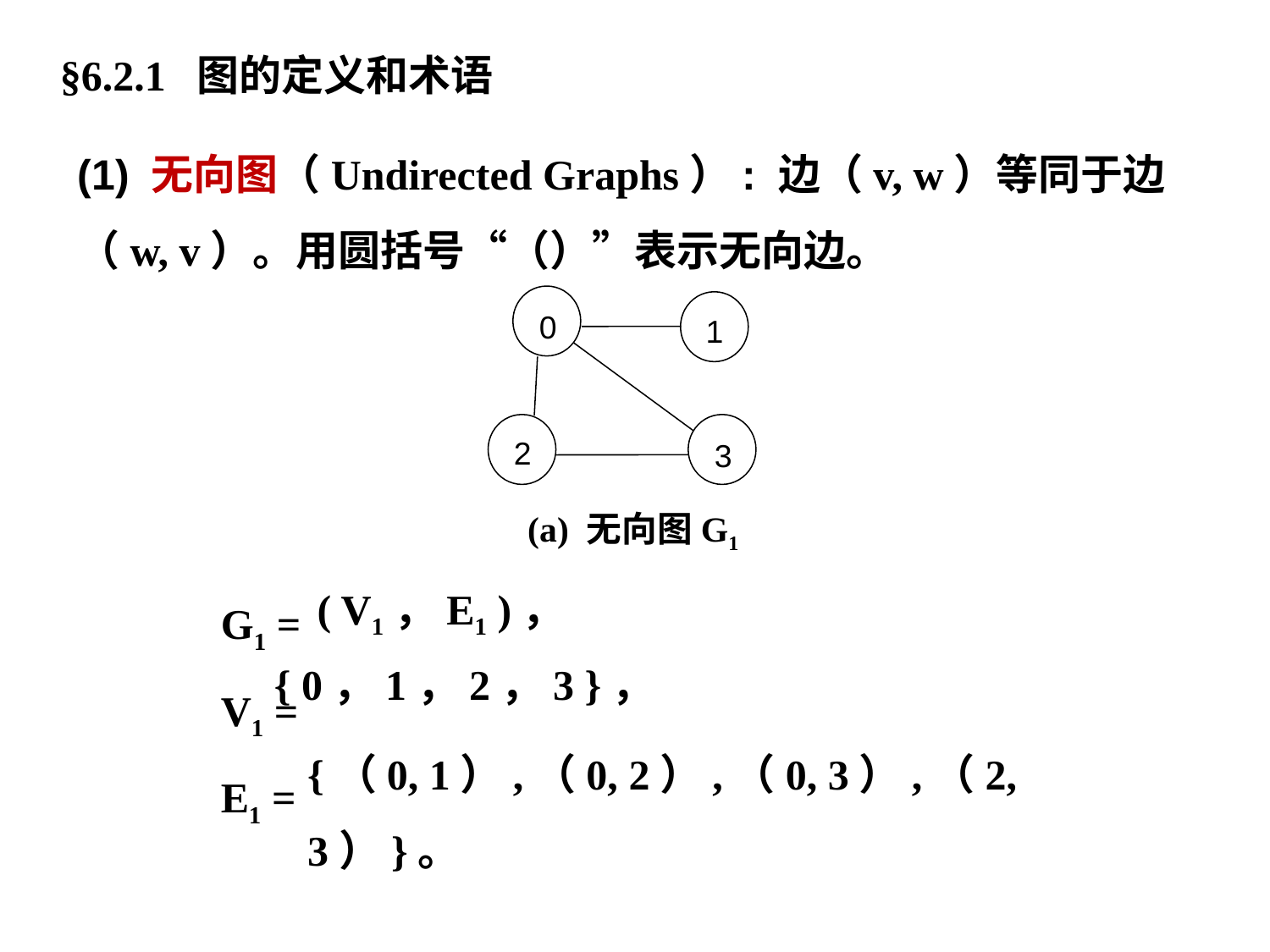

§6.2.1  图的定义和术语
(1) 无向图（Undirected Graphs）: 边（v, w）等同于边（w, v）。用圆括号“（）”表示无向边。

0
1

2
3

(a) 无向图G1
G1 =
V1 =
E1 =
( V1，E1 )，
{ 0，1，2，3 }，
{（0, 1）,（0, 2）,（0, 3）,（2, 3）}。